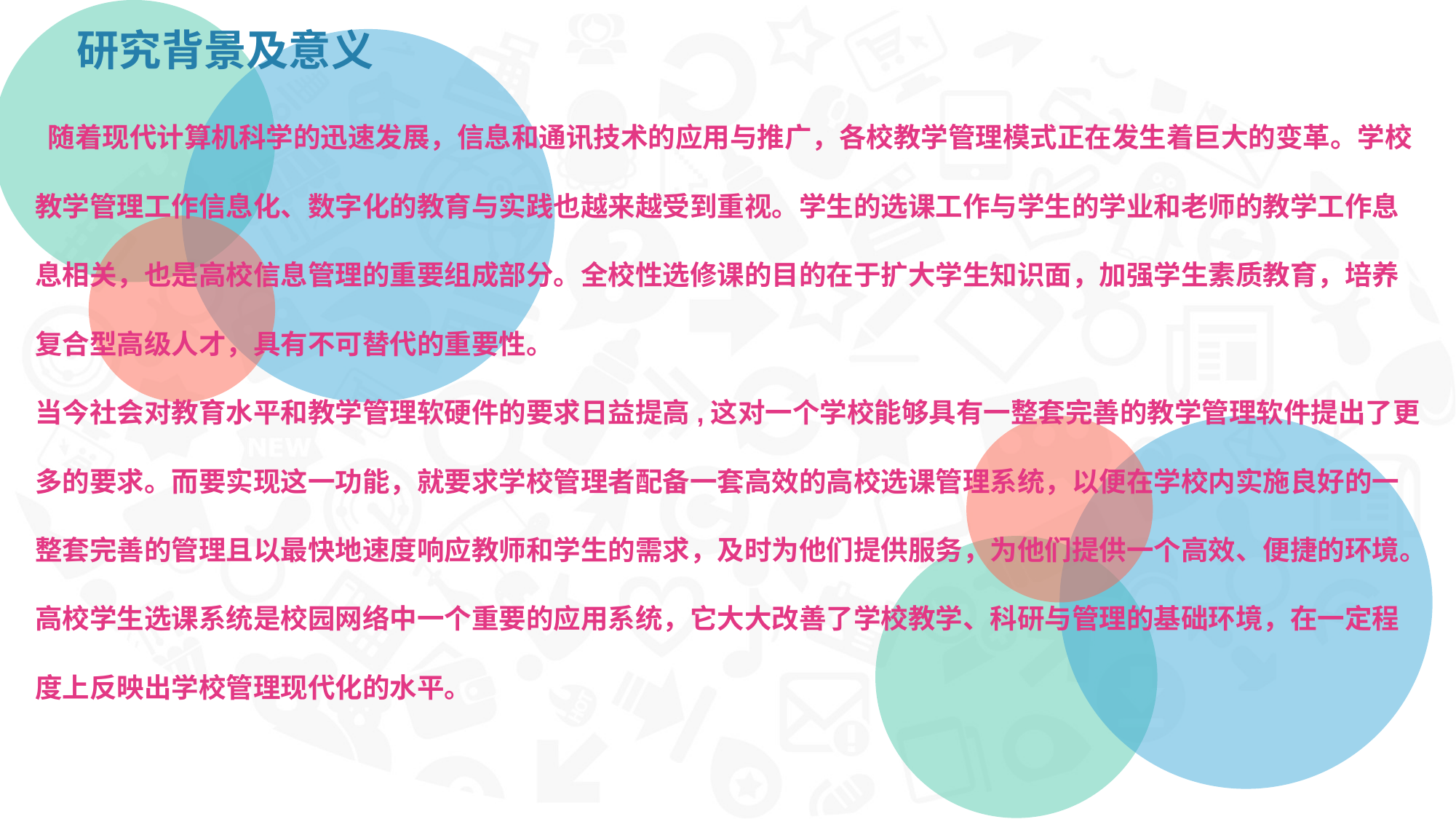

研究背景及意义

 随着现代计算机科学的迅速发展，信息和通讯技术的应用与推广，各校教学管理模式正在发生着巨大的变革。学校教学管理工作信息化、数字化的教育与实践也越来越受到重视。学生的选课工作与学生的学业和老师的教学工作息息相关，也是高校信息管理的重要组成部分。全校性选修课的目的在于扩大学生知识面，加强学生素质教育，培养复合型高级人才，具有不可替代的重要性。
当今社会对教育水平和教学管理软硬件的要求日益提高,这对一个学校能够具有一整套完善的教学管理软件提出了更多的要求。而要实现这一功能，就要求学校管理者配备一套高效的高校选课管理系统，以便在学校内实施良好的一整套完善的管理且以最快地速度响应教师和学生的需求，及时为他们提供服务，为他们提供一个高效、便捷的环境。高校学生选课系统是校园网络中一个重要的应用系统，它大大改善了学校教学、科研与管理的基础环境，在一定程度上反映出学校管理现代化的水平。